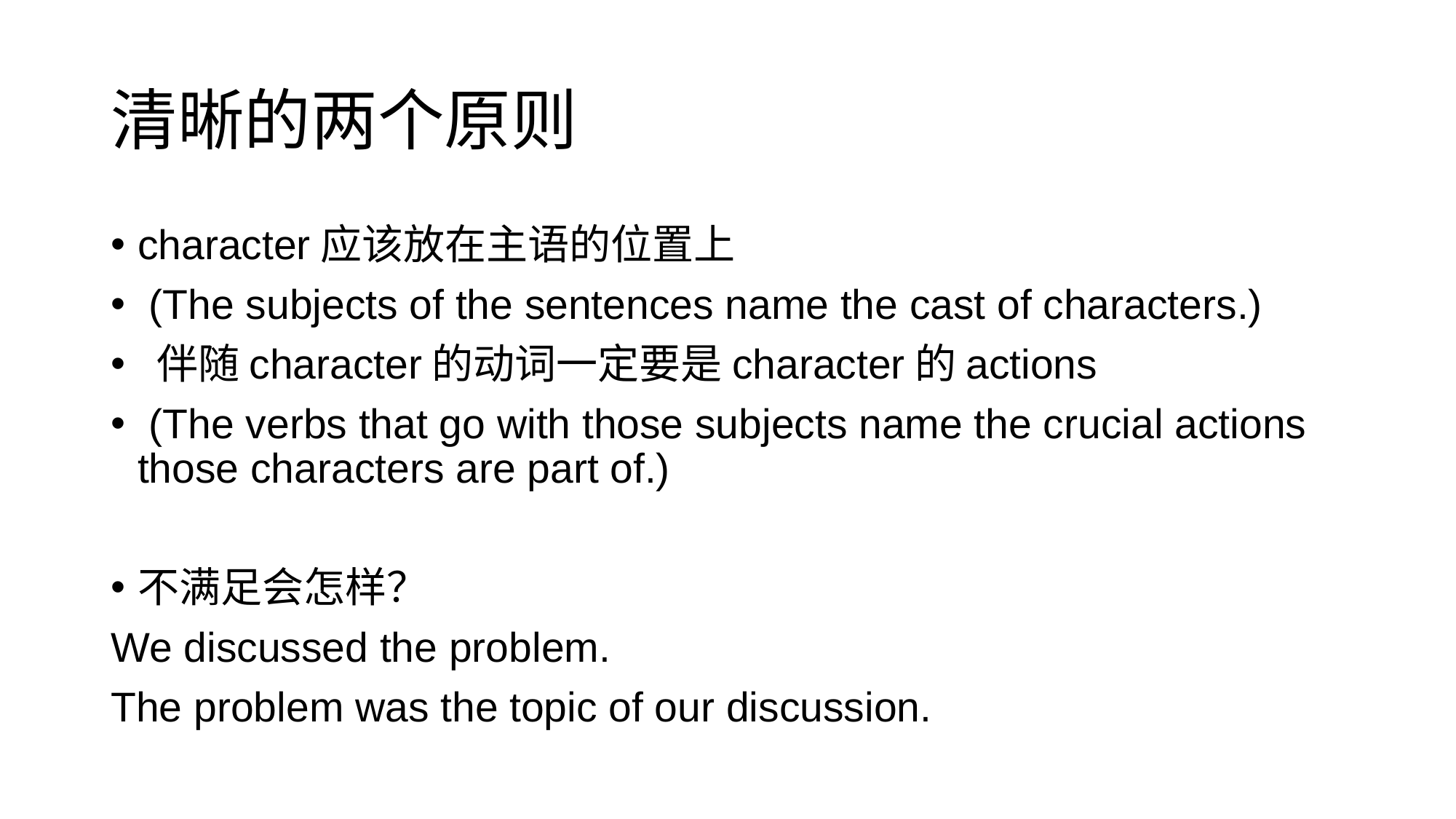

# 清晰的两个原则
character应该放在主语的位置上
 (The subjects of the sentences name the cast of characters.)
 伴随character的动词一定要是character的actions
 (The verbs that go with those subjects name the crucial actions those characters are part of.)

不满足会怎样？
We discussed the problem.
The problem was the topic of our discussion.